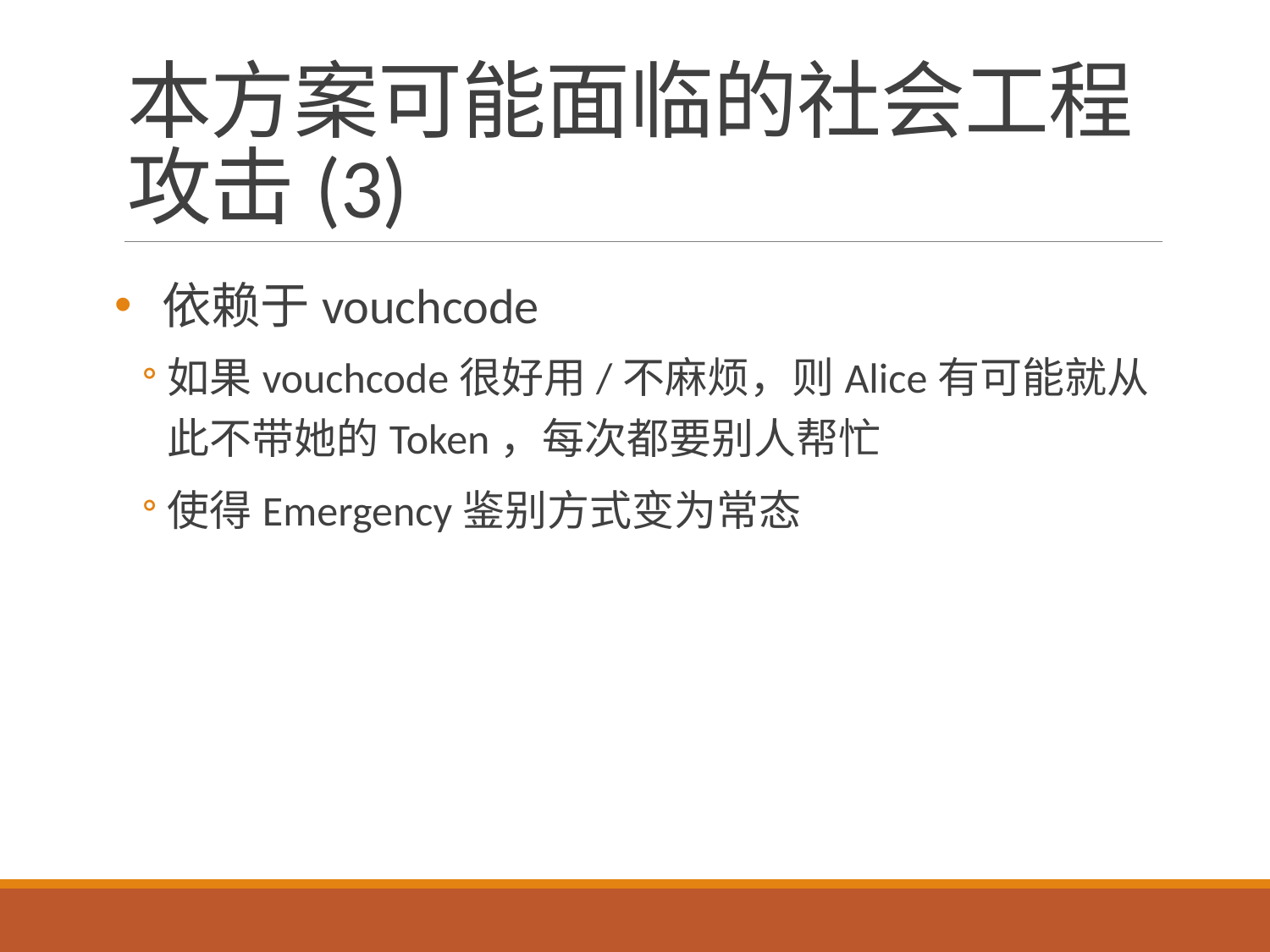

# 本方案可能面临的社会工程攻击(3)
依赖于vouchcode
如果vouchcode很好用/不麻烦，则Alice有可能就从此不带她的Token，每次都要别人帮忙
使得Emergency鉴别方式变为常态